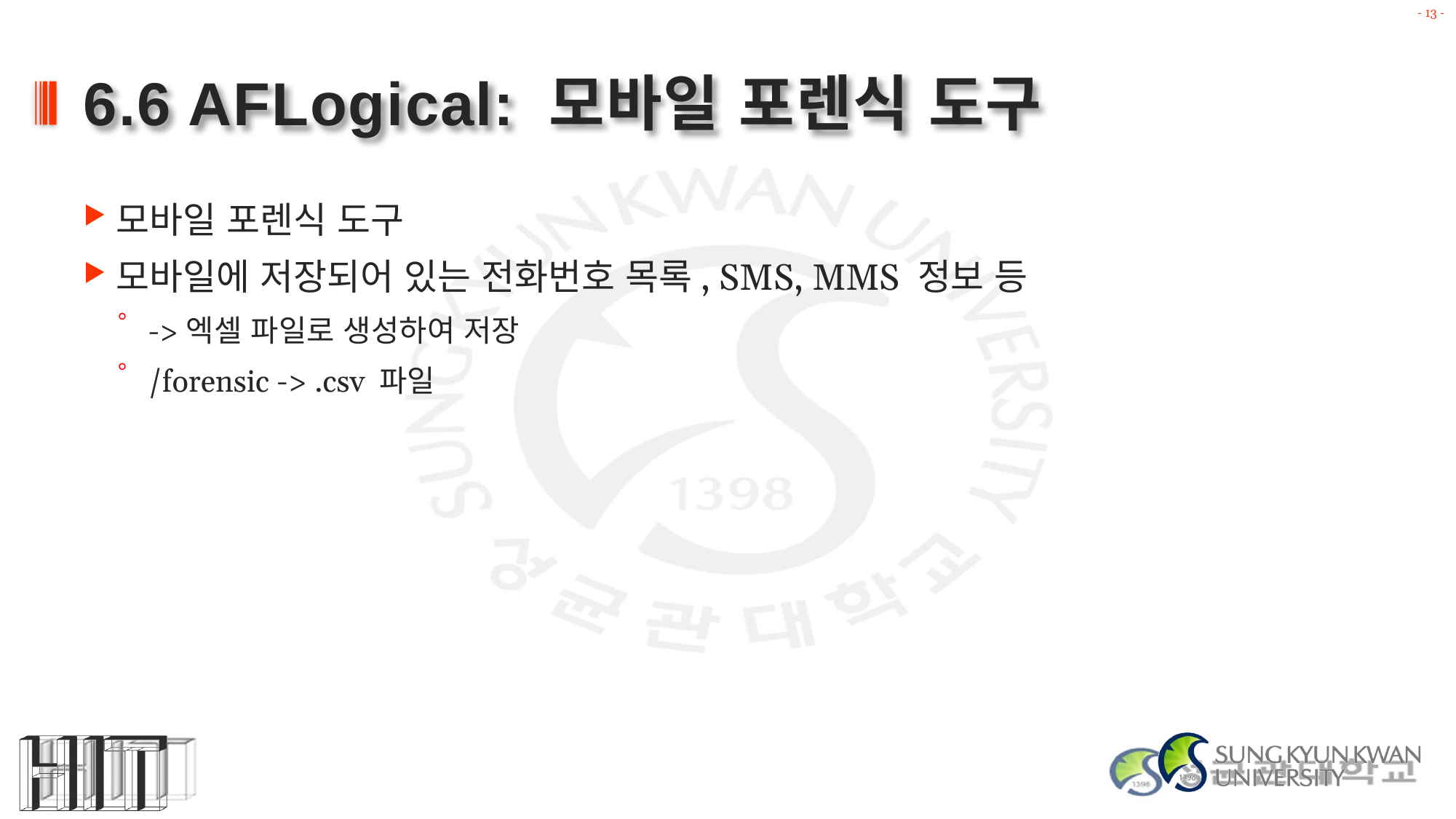

# 6.6 AFLogical: 모바일 포렌식 도구
모바일 포렌식 도구
모바일에 저장되어 있는 전화번호 목록, SMS, MMS 정보 등
->엑셀 파일로 생성하여 저장
/forensic -> .csv 파일